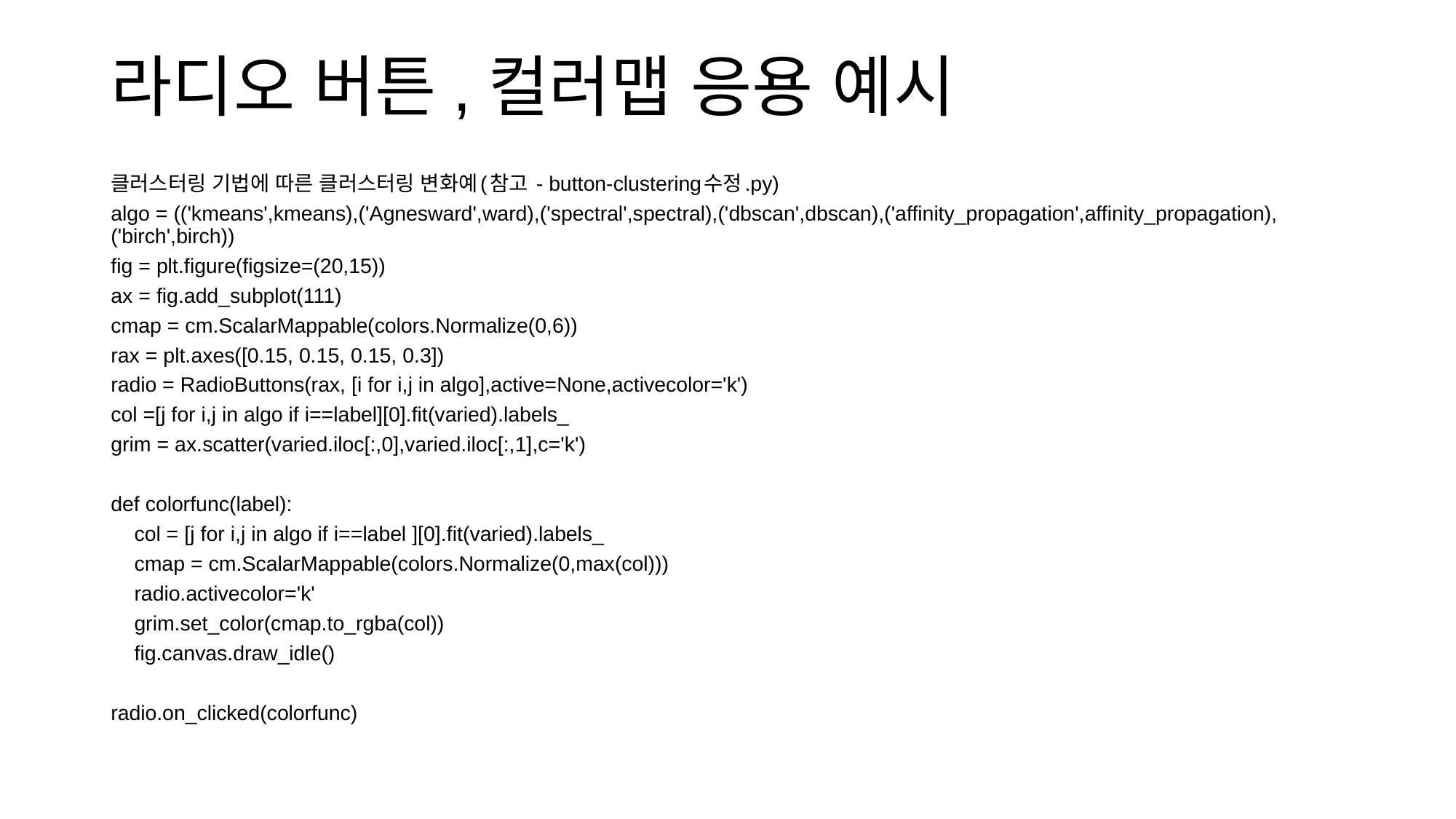

# 라디오 버튼,컬러맵 응용 예시
클러스터링 기법에 따른 클러스터링 변화예(참고 - button-clustering수정.py)
algo = (('kmeans',kmeans),('Agnesward',ward),('spectral',spectral),('dbscan',dbscan),('affinity_propagation',affinity_propagation),('birch',birch))
fig = plt.figure(figsize=(20,15))
ax = fig.add_subplot(111)
cmap = cm.ScalarMappable(colors.Normalize(0,6))
rax = plt.axes([0.15, 0.15, 0.15, 0.3])
radio = RadioButtons(rax, [i for i,j in algo],active=None,activecolor='k')
col =[j for i,j in algo if i==label][0].fit(varied).labels_
grim = ax.scatter(varied.iloc[:,0],varied.iloc[:,1],c='k')

def colorfunc(label):
    col = [j for i,j in algo if i==label ][0].fit(varied).labels_
    cmap = cm.ScalarMappable(colors.Normalize(0,max(col)))
    radio.activecolor='k'
    grim.set_color(cmap.to_rgba(col))
    fig.canvas.draw_idle()

radio.on_clicked(colorfunc)